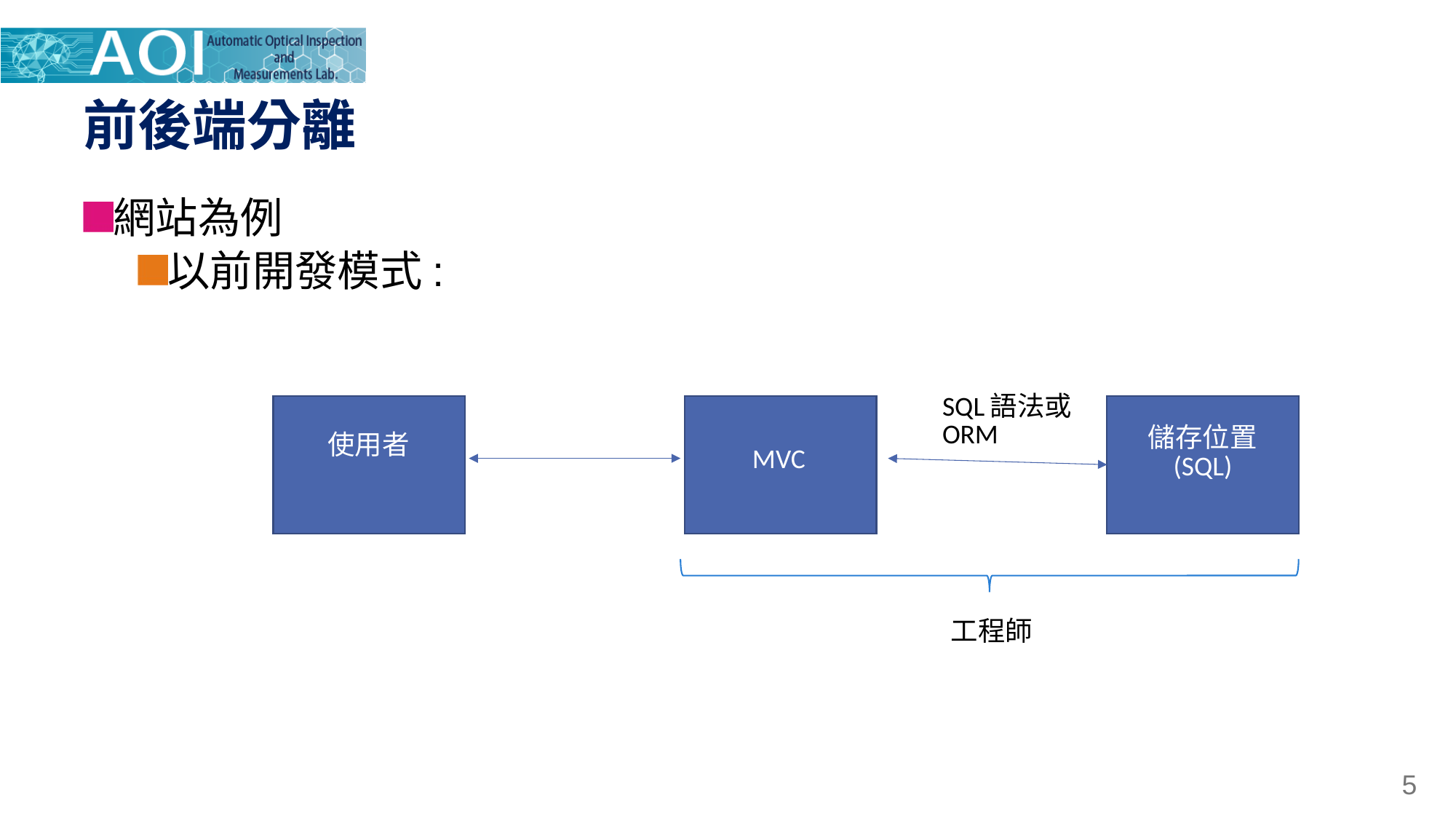

# 前後端分離
網站為例
以前開發模式:

| SQL語法或ORM |
| --- |

| 儲存位置 (SQL) |
| --- |
| 使用者 |
| --- |
| MVC |
| --- |
| 工程師 |
| --- |